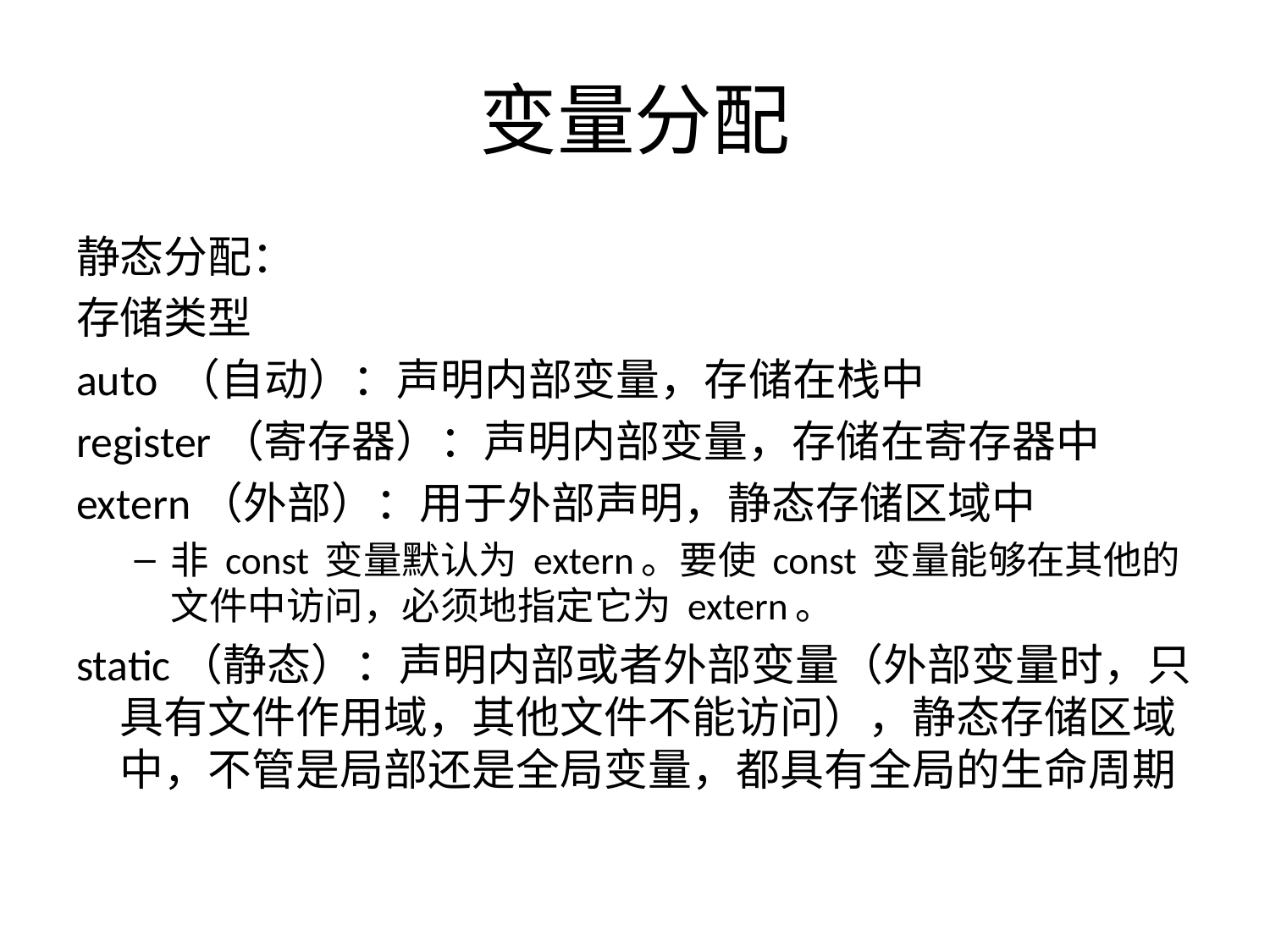

# 变量分配
静态分配：
存储类型
auto （自动）：声明内部变量，存储在栈中
register（寄存器）：声明内部变量，存储在寄存器中
extern（外部）：用于外部声明，静态存储区域中
非 const 变量默认为 extern。要使 const 变量能够在其他的文件中访问，必须地指定它为 extern。
static（静态）：声明内部或者外部变量（外部变量时，只具有文件作用域，其他文件不能访问），静态存储区域中，不管是局部还是全局变量，都具有全局的生命周期